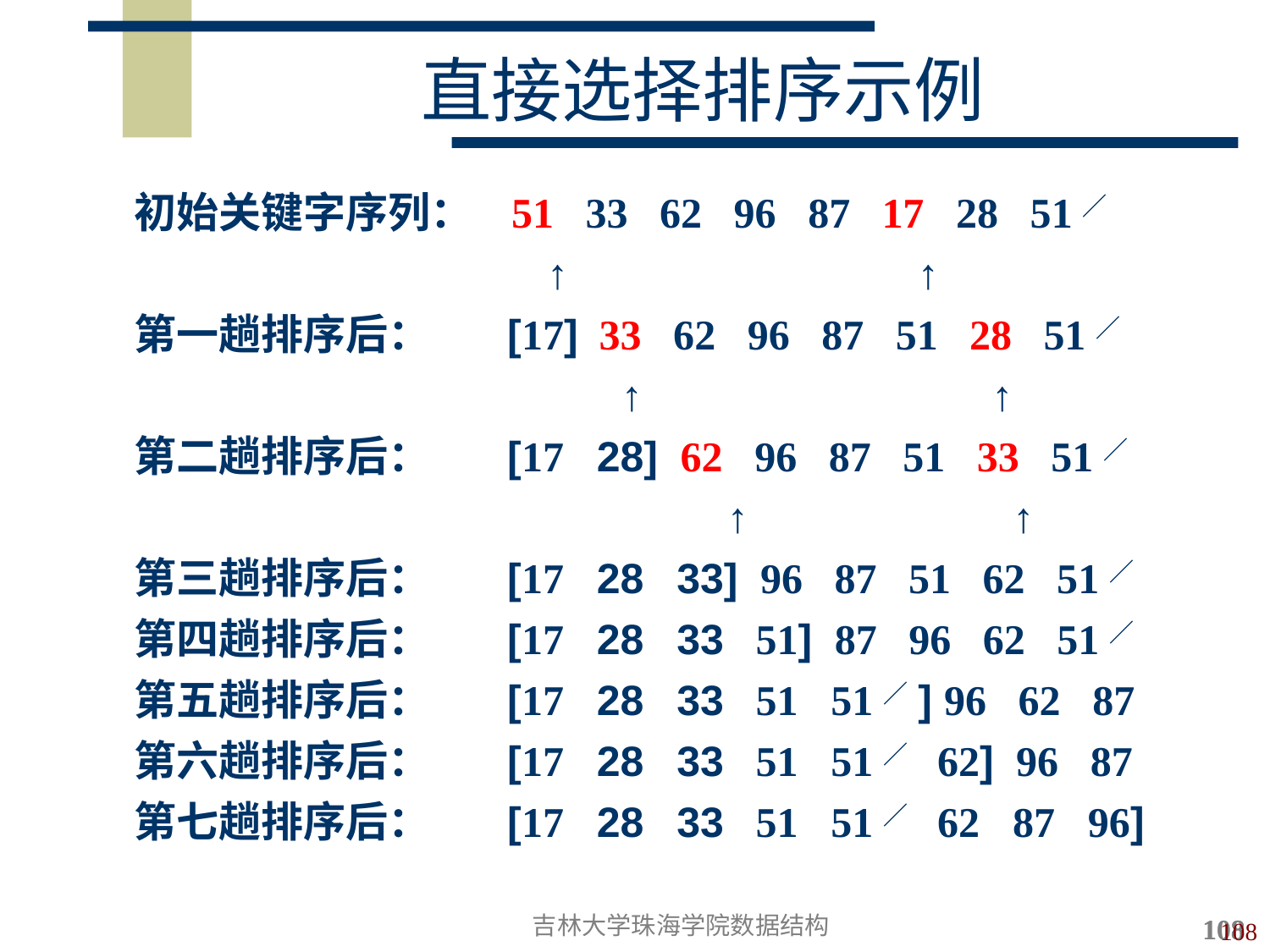

直接选择排序示例
初始关键字序列：   51   33   62   96   87   17   28   51／
                                       ↑                                 ↑
第一趟排序后：       [17]  33   62   96   87   51   28   51／
                                              ↑                                 ↑
第二趟排序后：       [17   28]  62   96   87   51   33   51／
                                                        ↑                         ↑
第三趟排序后：       [17   28   33]  96   87   51   62   51／
第四趟排序后：       [17   28   33   51]  87   96   62   51／
第五趟排序后：       [17   28   33   51   51／] 96   62   87
第六趟排序后：       [17   28   33   51   51／  62]  96   87
第七趟排序后：       [17   28   33   51   51／  62   87   96]
吉林大学珠海学院数据结构

108